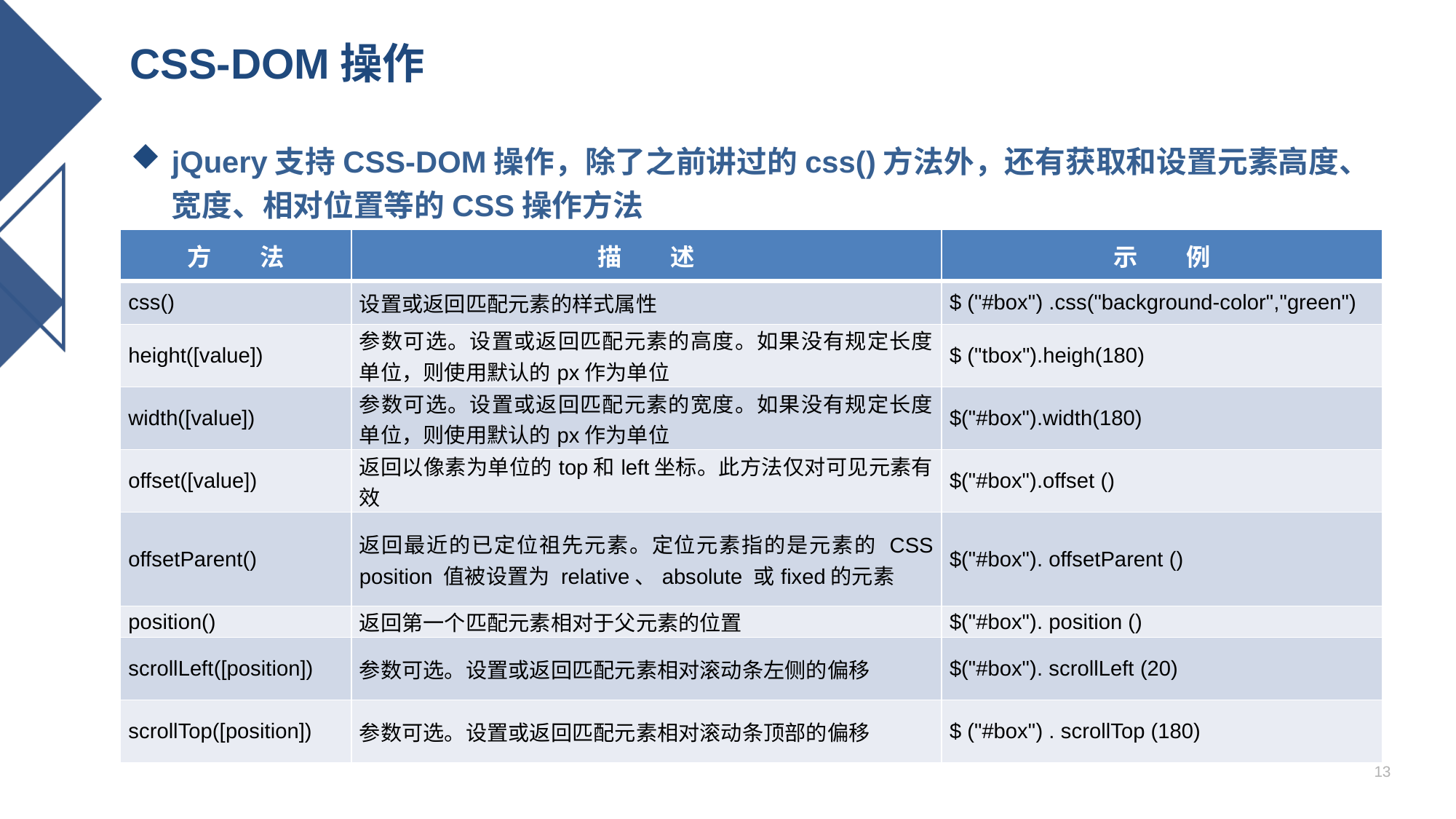

# CSS-DOM操作
jQuery支持CSS-DOM操作，除了之前讲过的css()方法外，还有获取和设置元素高度、宽度、相对位置等的CSS操作方法
| 方　　法 | 描　　述 | 示　　例 |
| --- | --- | --- |
| css() | 设置或返回匹配元素的样式属性 | $ ("#box") .css("background-color","green") |
| height([value]) | 参数可选。设置或返回匹配元素的高度。如果没有规定长度单位，则使用默认的px作为单位 | $ ("tbox").heigh(180) |
| width([value]) | 参数可选。设置或返回匹配元素的宽度。如果没有规定长度单位，则使用默认的px作为单位 | $("#box").width(180) |
| offset([value]) | 返回以像素为单位的top和left坐标。此方法仅对可见元素有效 | $("#box").offset () |
| offsetParent() | 返回最近的已定位祖先元素。定位元素指的是元素的 CSS position 值被设置为 relative、absolute 或fixed的元素 | $("#box"). offsetParent () |
| position() | 返回第一个匹配元素相对于父元素的位置 | $("#box"). position () |
| scrollLeft([position]) | 参数可选。设置或返回匹配元素相对滚动条左侧的偏移 | $("#box"). scrollLeft (20) |
| scrollTop([position]) | 参数可选。设置或返回匹配元素相对滚动条顶部的偏移 | $ ("#box") . scrollTop (180) |
13